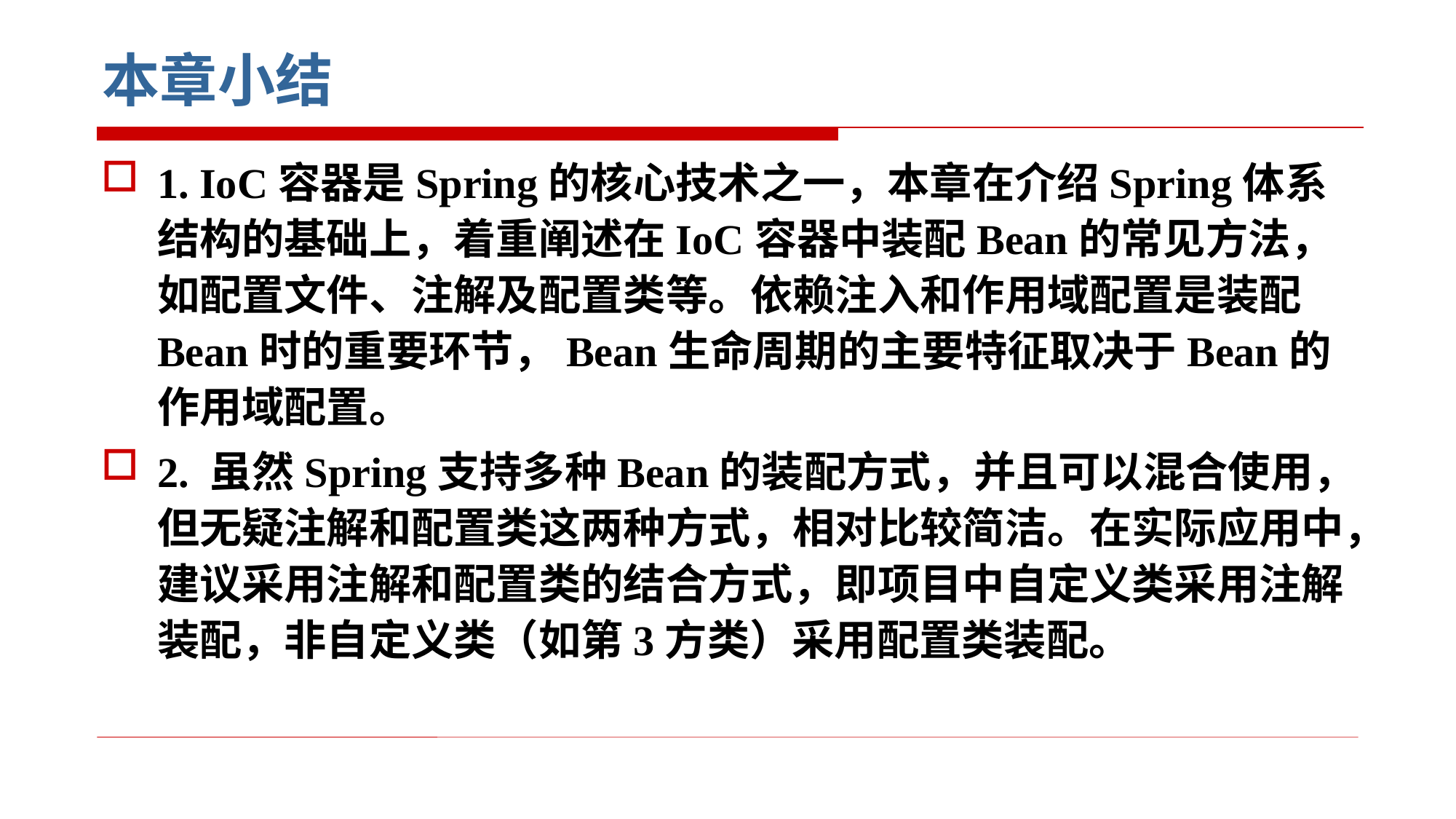

# 本章小结
1. IoC容器是Spring的核心技术之一，本章在介绍Spring体系结构的基础上，着重阐述在IoC容器中装配Bean的常见方法，如配置文件、注解及配置类等。依赖注入和作用域配置是装配Bean时的重要环节，Bean生命周期的主要特征取决于Bean的作用域配置。
2. 虽然Spring支持多种Bean的装配方式，并且可以混合使用，但无疑注解和配置类这两种方式，相对比较简洁。在实际应用中，建议采用注解和配置类的结合方式，即项目中自定义类采用注解装配，非自定义类（如第3方类）采用配置类装配。
26